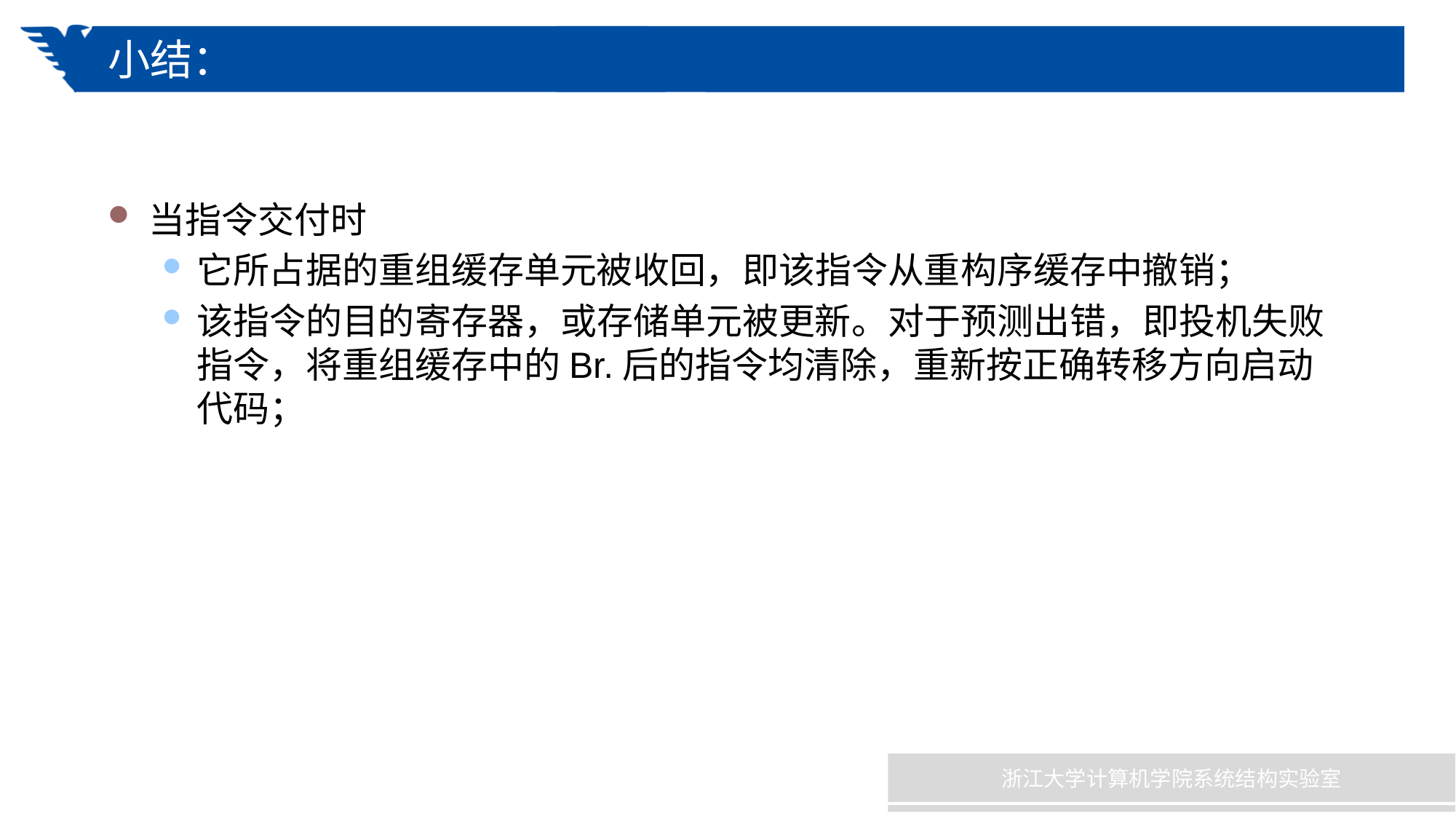

# 小结：
当指令交付时
它所占据的重组缓存单元被收回，即该指令从重构序缓存中撤销；
该指令的目的寄存器，或存储单元被更新。对于预测出错，即投机失败指令，将重组缓存中的Br.后的指令均清除，重新按正确转移方向启动代码；